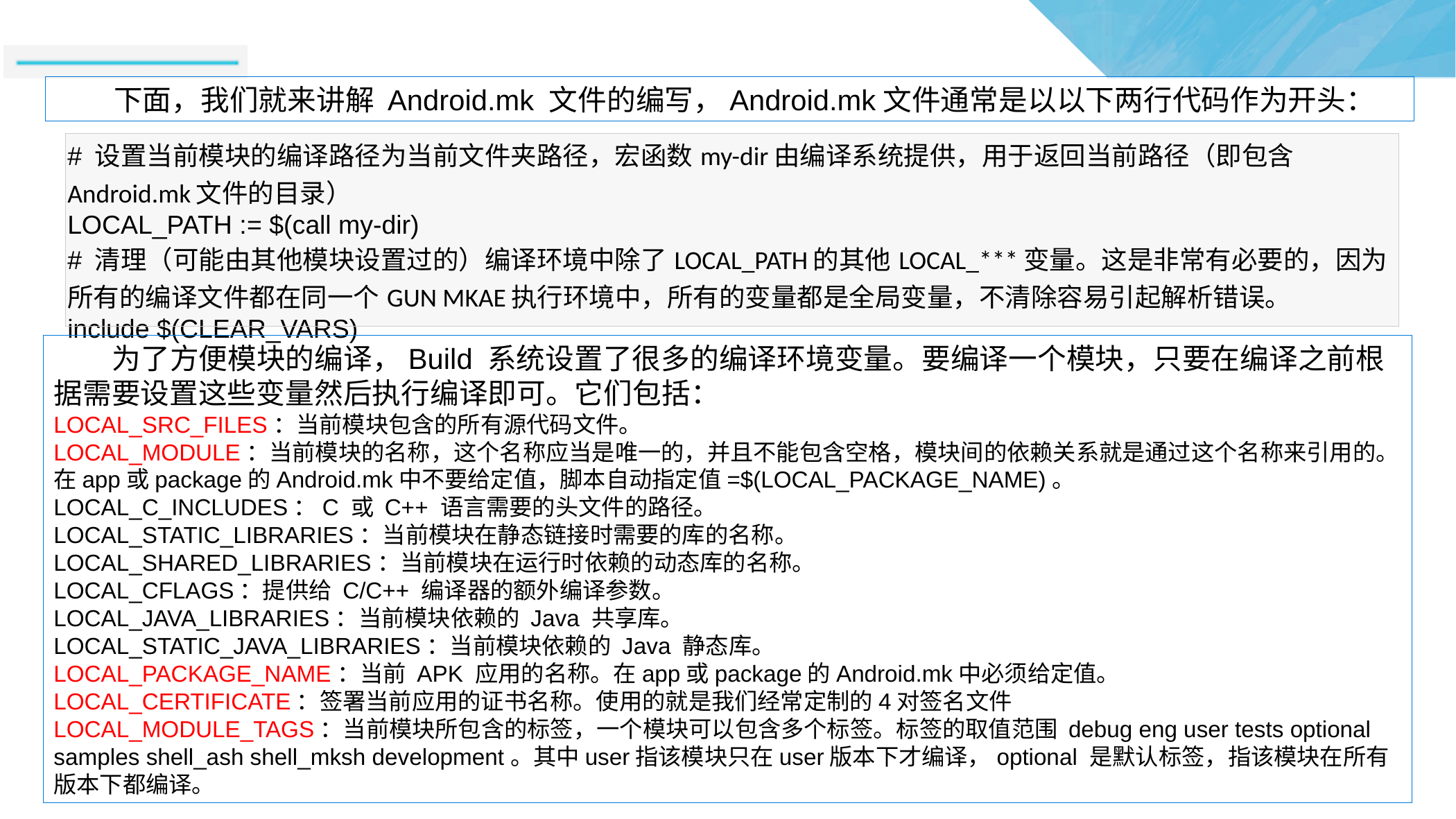

下面，我们就来讲解 Android.mk 文件的编写，Android.mk文件通常是以以下两行代码作为开头：
| # 设置当前模块的编译路径为当前文件夹路径，宏函数my-dir由编译系统提供，用于返回当前路径（即包含Android.mk文件的目录） LOCAL\_PATH := $(call my-dir) # 清理（可能由其他模块设置过的）编译环境中除了LOCAL\_PATH的其他LOCAL\_\*\*\*变量。这是非常有必要的，因为所有的编译文件都在同一个GUN MKAE执行环境中，所有的变量都是全局变量，不清除容易引起解析错误。 include $(CLEAR\_VARS) |
| --- |
        为了方便模块的编译，Build 系统设置了很多的编译环境变量。要编译一个模块，只要在编译之前根据需要设置这些变量然后执行编译即可。它们包括：
LOCAL_SRC_FILES：当前模块包含的所有源代码文件。
LOCAL_MODULE：当前模块的名称，这个名称应当是唯一的，并且不能包含空格，模块间的依赖关系就是通过这个名称来引用的。在app或package的Android.mk中不要给定值，脚本自动指定值=$(LOCAL_PACKAGE_NAME)。
LOCAL_C_INCLUDES：C 或 C++ 语言需要的头文件的路径。
LOCAL_STATIC_LIBRARIES：当前模块在静态链接时需要的库的名称。
LOCAL_SHARED_LIBRARIES：当前模块在运行时依赖的动态库的名称。
LOCAL_CFLAGS：提供给 C/C++ 编译器的额外编译参数。
LOCAL_JAVA_LIBRARIES：当前模块依赖的 Java 共享库。
LOCAL_STATIC_JAVA_LIBRARIES：当前模块依赖的 Java 静态库。
LOCAL_PACKAGE_NAME：当前 APK 应用的名称。在app或package的Android.mk中必须给定值。
LOCAL_CERTIFICATE：签署当前应用的证书名称。使用的就是我们经常定制的4对签名文件
LOCAL_MODULE_TAGS：当前模块所包含的标签，一个模块可以包含多个标签。标签的取值范围 debug eng user tests optional samples shell_ash shell_mksh development。其中user指该模块只在user版本下才编译，optional 是默认标签，指该模块在所有版本下都编译。